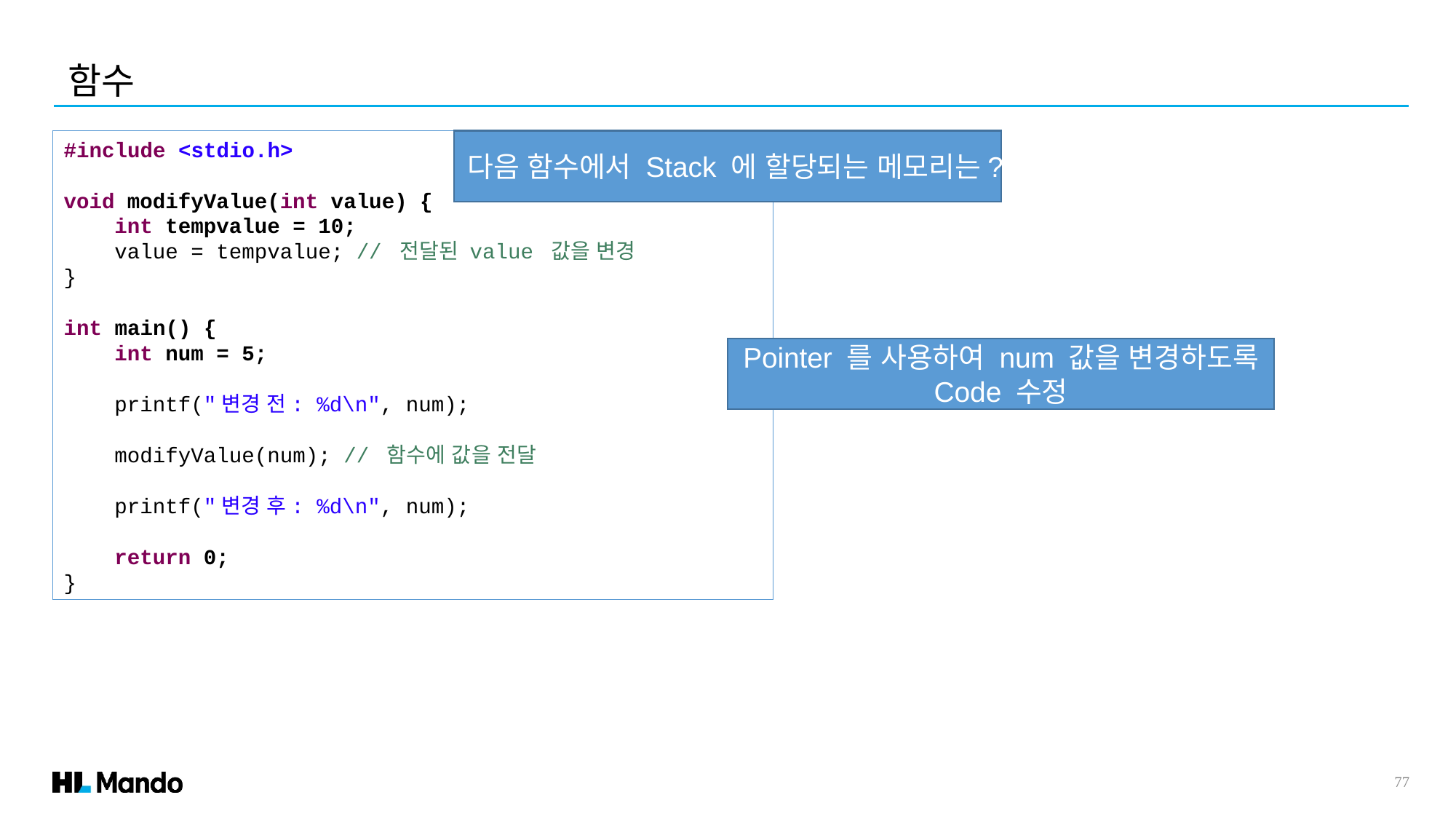

함수
#include <stdio.h>

void modifyValue(int value) {
    int tempvalue = 10;
    value = tempvalue; // 전달된 value 값을 변경
}

int main() {
    int num = 5;

    printf("변경 전: %d\n", num);

    modifyValue(num); // 함수에 값을 전달

    printf("변경 후: %d\n", num);

    return 0;
}
다음 함수에서 Stack 에 할당되는 메모리는?
Pointer 를 사용하여 num 값을 변경하도록 Code 수정
77